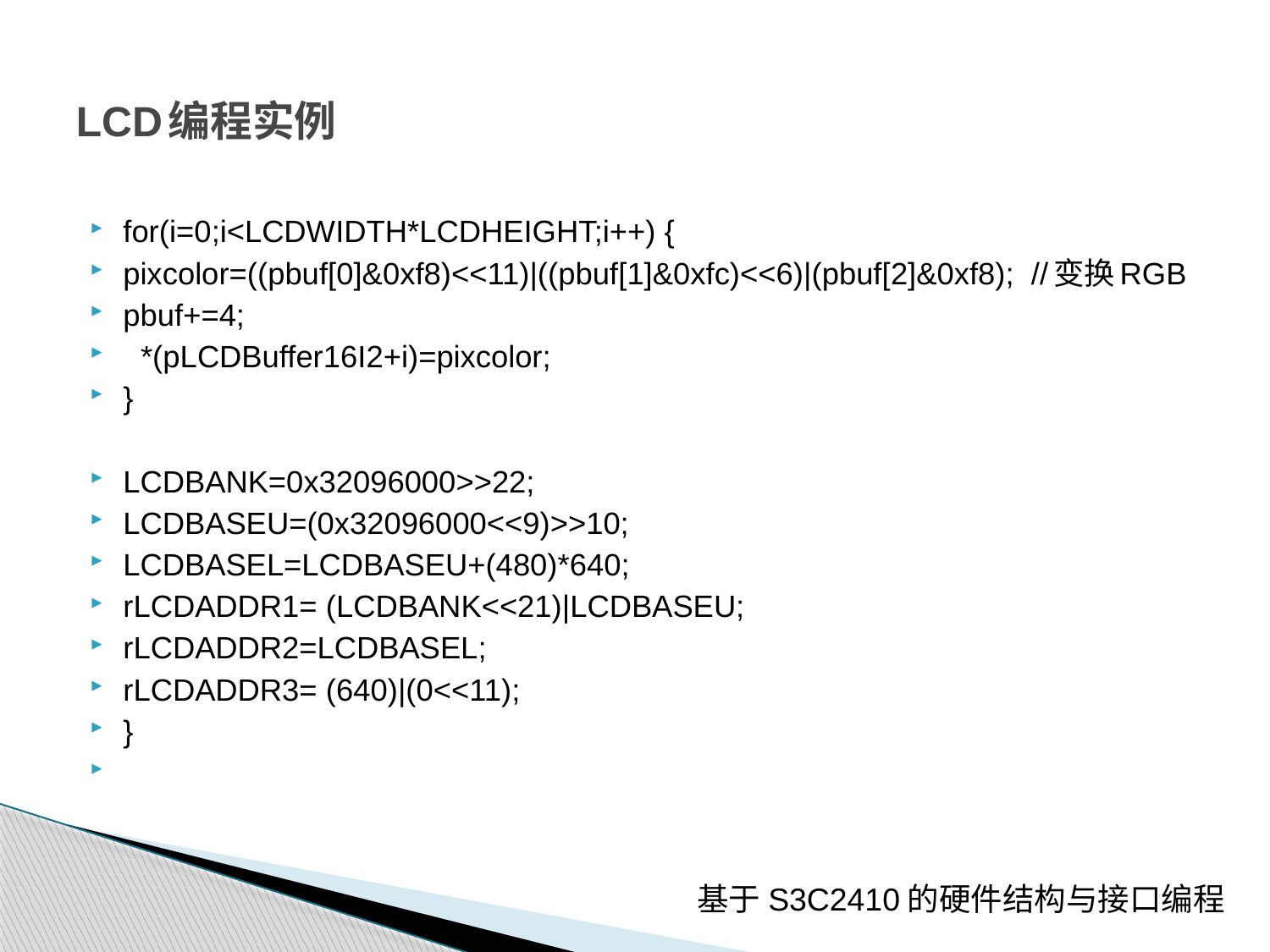

# LCD编程实例
for(i=0;i<LCDWIDTH*LCDHEIGHT;i++) {
pixcolor=((pbuf[0]&0xf8)<<11)|((pbuf[1]&0xfc)<<6)|(pbuf[2]&0xf8);		//变换RGB
pbuf+=4;
  *(pLCDBuffer16I2+i)=pixcolor;
}

LCDBANK=0x32096000>>22;
LCDBASEU=(0x32096000<<9)>>10;
LCDBASEL=LCDBASEU+(480)*640;
rLCDADDR1= (LCDBANK<<21)|LCDBASEU;
rLCDADDR2=LCDBASEL;
rLCDADDR3= (640)|(0<<11);
}

基于S3C2410的硬件结构与接口编程